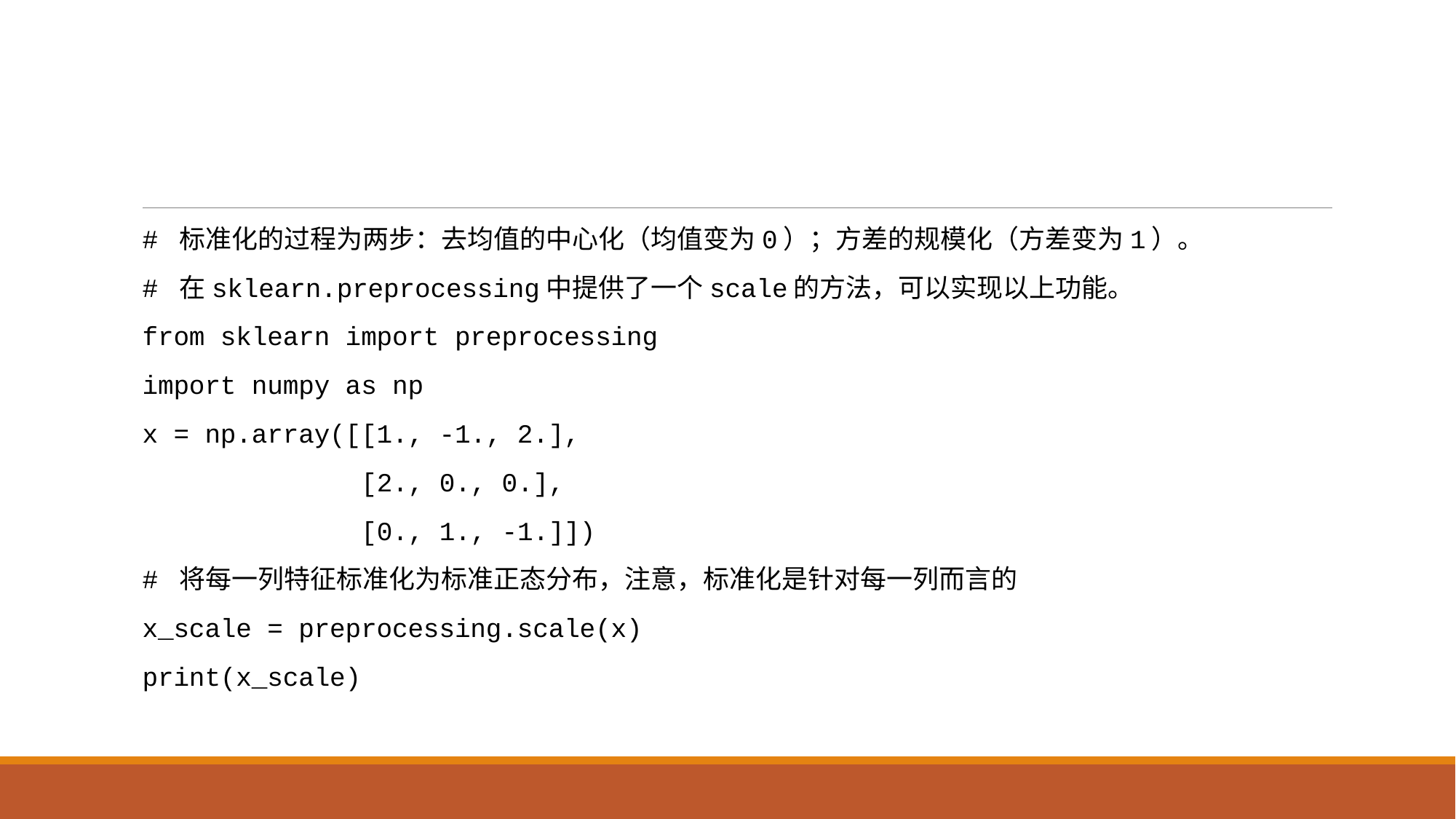

#
# 标准化的过程为两步：去均值的中心化（均值变为0）；方差的规模化（方差变为1）。
# 在sklearn.preprocessing中提供了一个scale的方法，可以实现以上功能。
from sklearn import preprocessing
import numpy as np
x = np.array([[1., -1., 2.],
              [2., 0., 0.],
              [0., 1., -1.]])
# 将每一列特征标准化为标准正态分布，注意，标准化是针对每一列而言的
x_scale = preprocessing.scale(x)
print(x_scale)